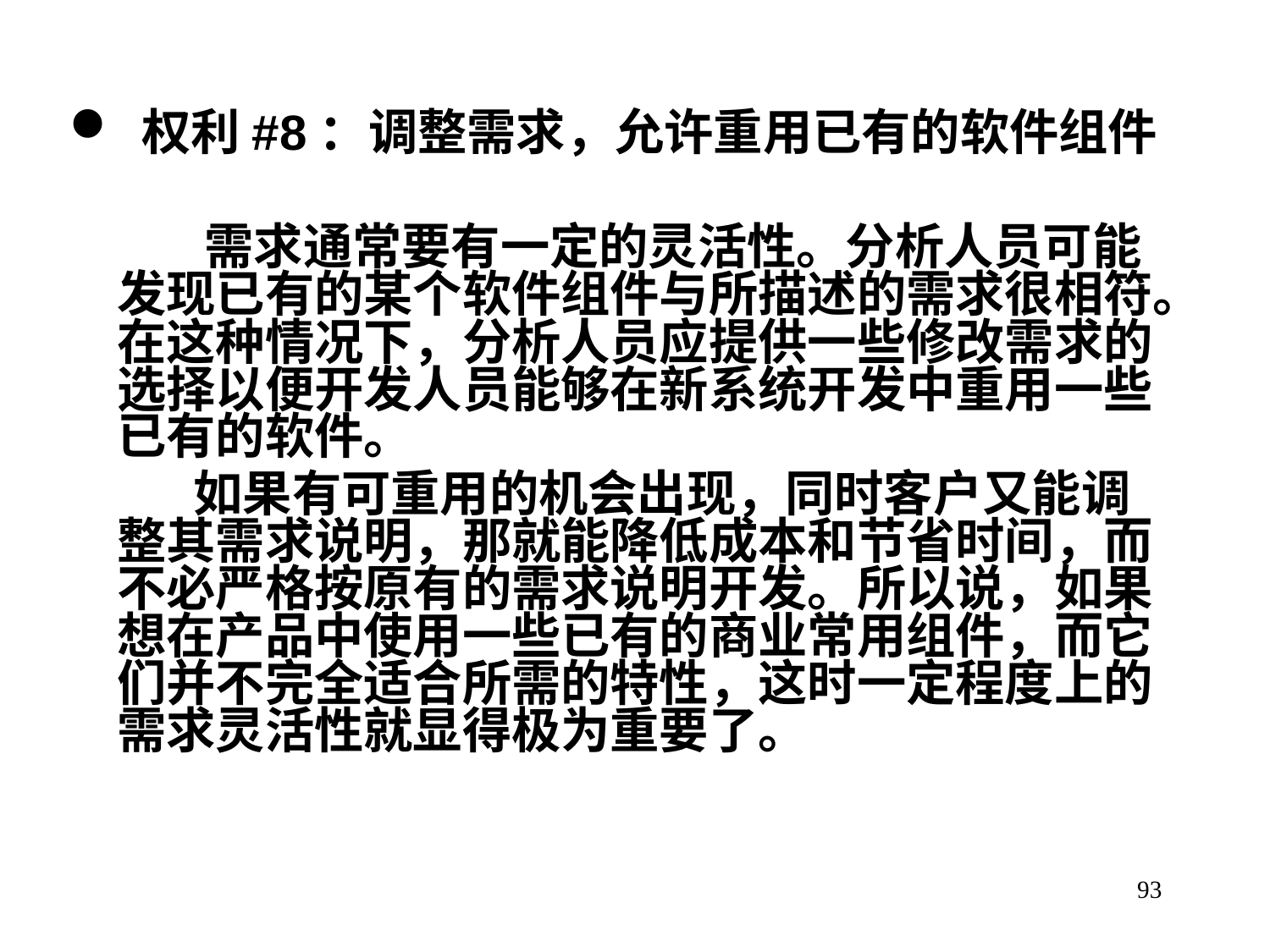

# 权利#8：调整需求，允许重用已有的软件组件

           需求通常要有一定的灵活性。分析人员可能发现已有的某个软件组件与所描述的需求很相符。在这种情况下，分析人员应提供一些修改需求的选择以便开发人员能够在新系统开发中重用一些已有的软件。
          如果有可重用的机会出现，同时客户又能调整其需求说明，那就能降低成本和节省时间，而不必严格按原有的需求说明开发。所以说，如果想在产品中使用一些已有的商业常用组件，而它们并不完全适合所需的特性，这时一定程度上的需求灵活性就显得极为重要了。

93